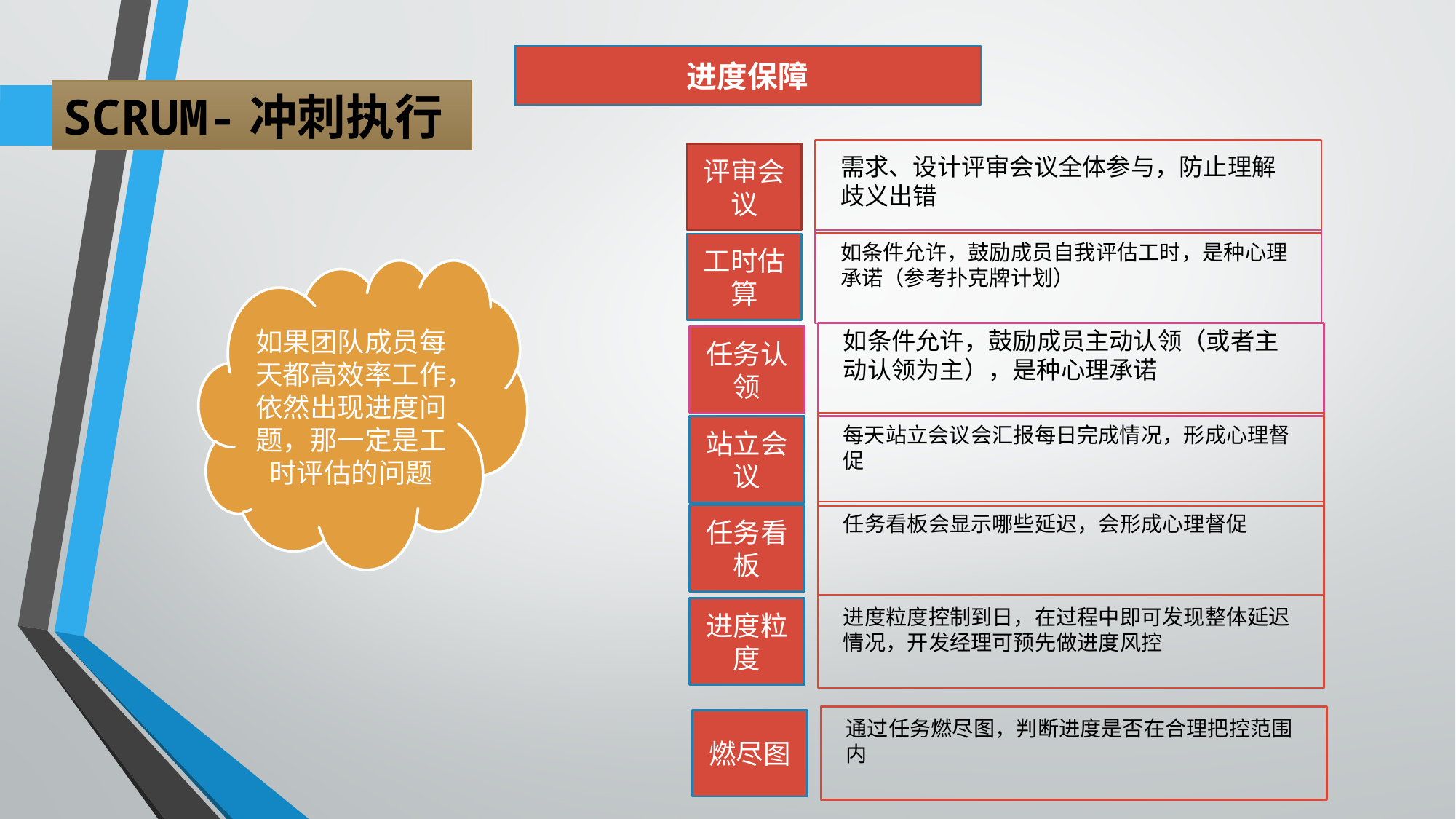

进度保障
SCRUM-冲刺执行

评审会议
需求、设计评审会议全体参与，防止理解歧义出错

工时估算
如条件允许，鼓励成员自我评估工时，是种心理承诺（参考扑克牌计划）

如果团队成员每天都高效率工作，依然出现进度问题，那一定是工时评估的问题
如条件允许，鼓励成员主动认领（或者主动认领为主），是种心理承诺

任务认领

站立会议
每天站立会议会汇报每日完成情况，形成心理督促

任务看板
任务看板会显示哪些延迟，会形成心理督促

进度粒度
进度粒度控制到日，在过程中即可发现整体延迟情况，开发经理可预先做进度风控

燃尽图
通过任务燃尽图，判断进度是否在合理把控范围内